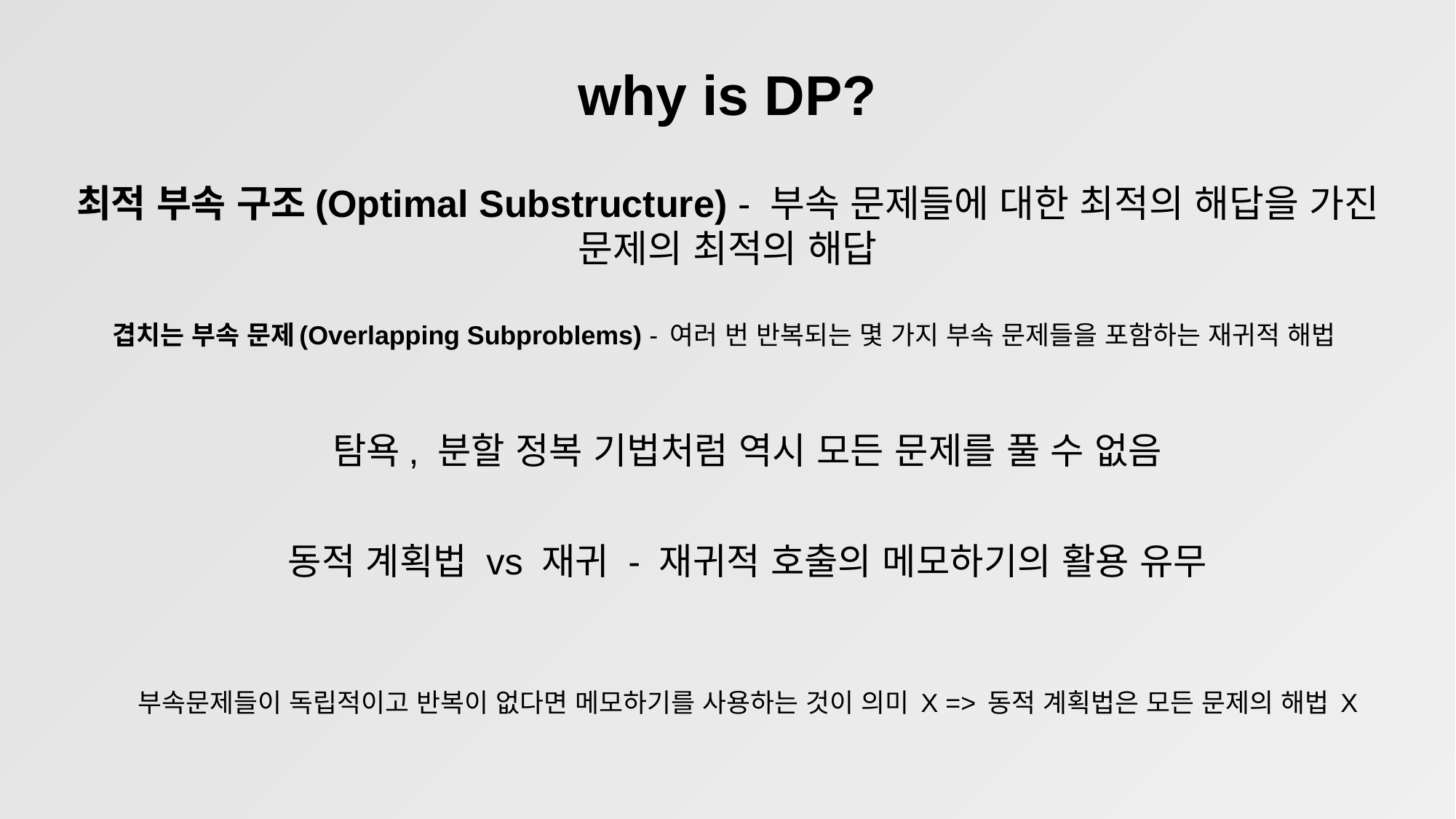

why is DP?
최적 부속 구조(Optimal Substructure) - 부속 문제들에 대한 최적의 해답을 가진 문제의 최적의 해답
겹치는 부속 문제(Overlapping Subproblems) - 여러 번 반복되는 몇 가지 부속 문제들을 포함하는 재귀적 해법
탐욕, 분할 정복 기법처럼 역시 모든 문제를 풀 수 없음

동적 계획법 vs 재귀 - 재귀적 호출의 메모하기의 활용 유무
부속문제들이 독립적이고 반복이 없다면 메모하기를 사용하는 것이 의미 X => 동적 계획법은 모든 문제의 해법 X